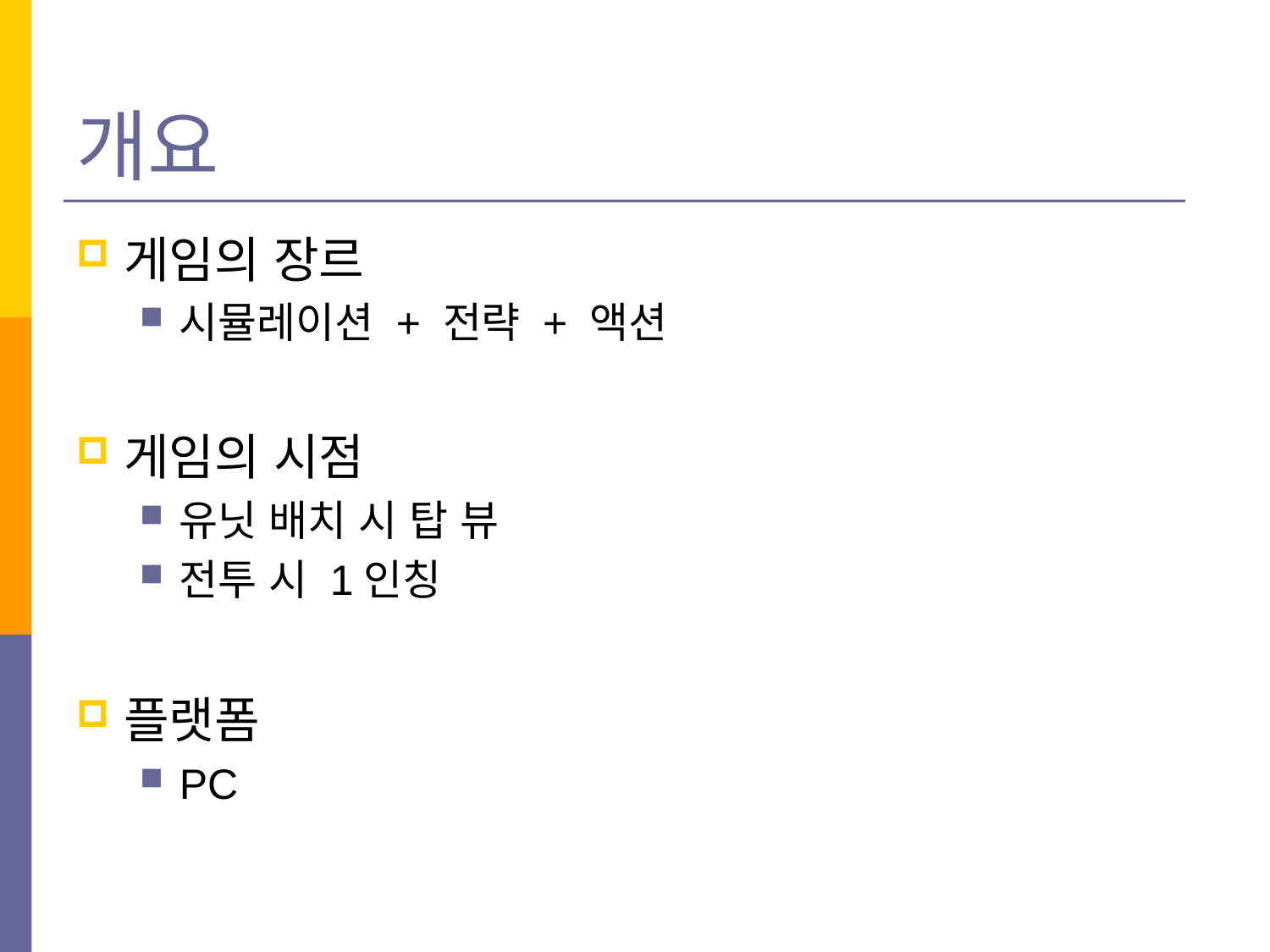

# 개요
게임의 장르
시뮬레이션 + 전략 + 액션

게임의 시점
유닛 배치 시 탑 뷰
전투 시 1인칭

플랫폼
PC